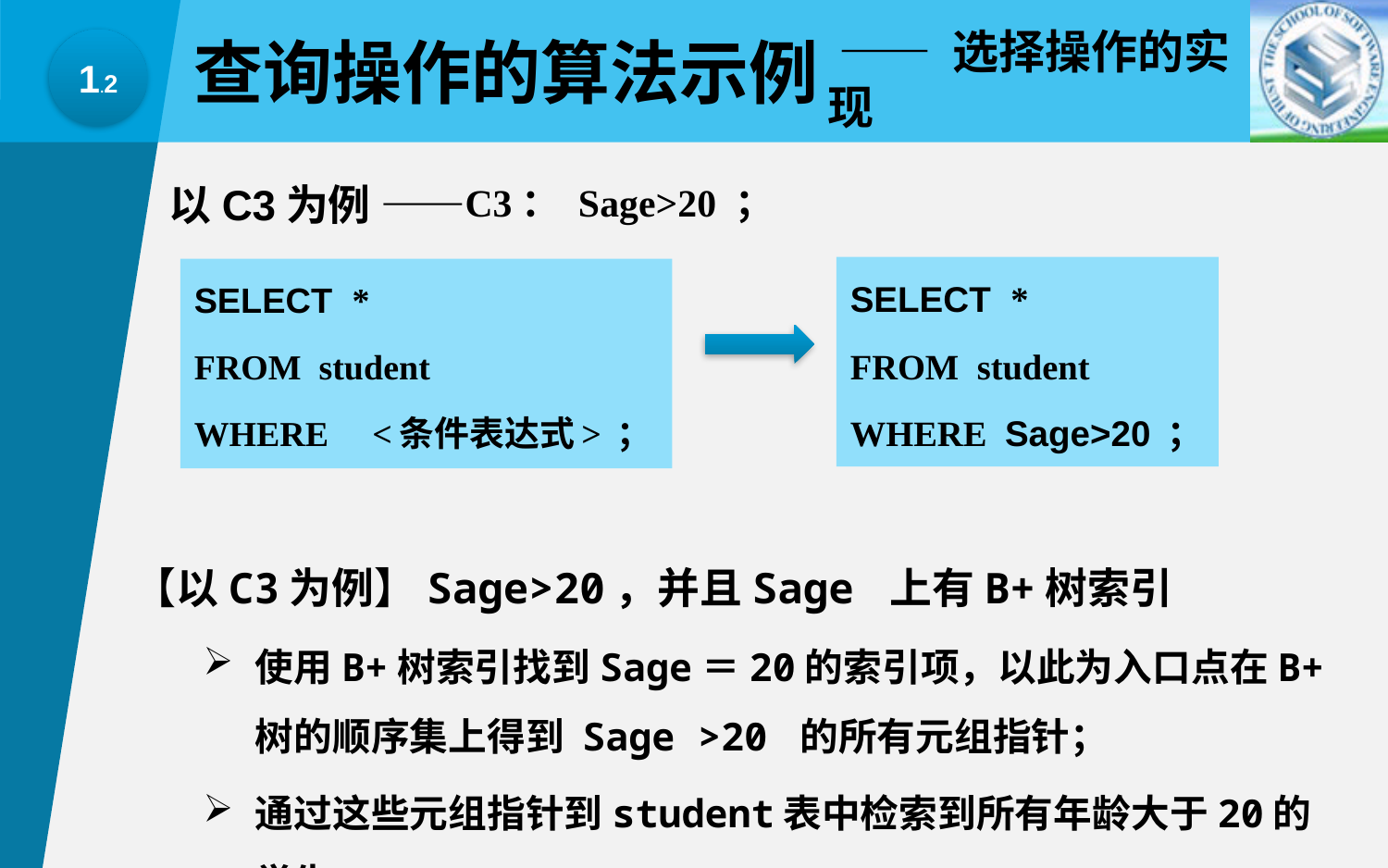

查询操作的算法示例
 —— 选择操作的实现
1.2
 C3： Sage>20 ；
以C3为例 ——
SELECT  *
FROM  student
WHERE  Sage>20 ；
SELECT  *
FROM  student
WHERE     <条件表达式> ；

【以C3为例】Sage>20，并且Sage 上有B+树索引
使用B+树索引找到Sage＝20的索引项，以此为入口点在B+ 树的顺序集上得到 Sage >20 的所有元组指针；
通过这些元组指针到student表中检索到所有年龄大于20的学生。